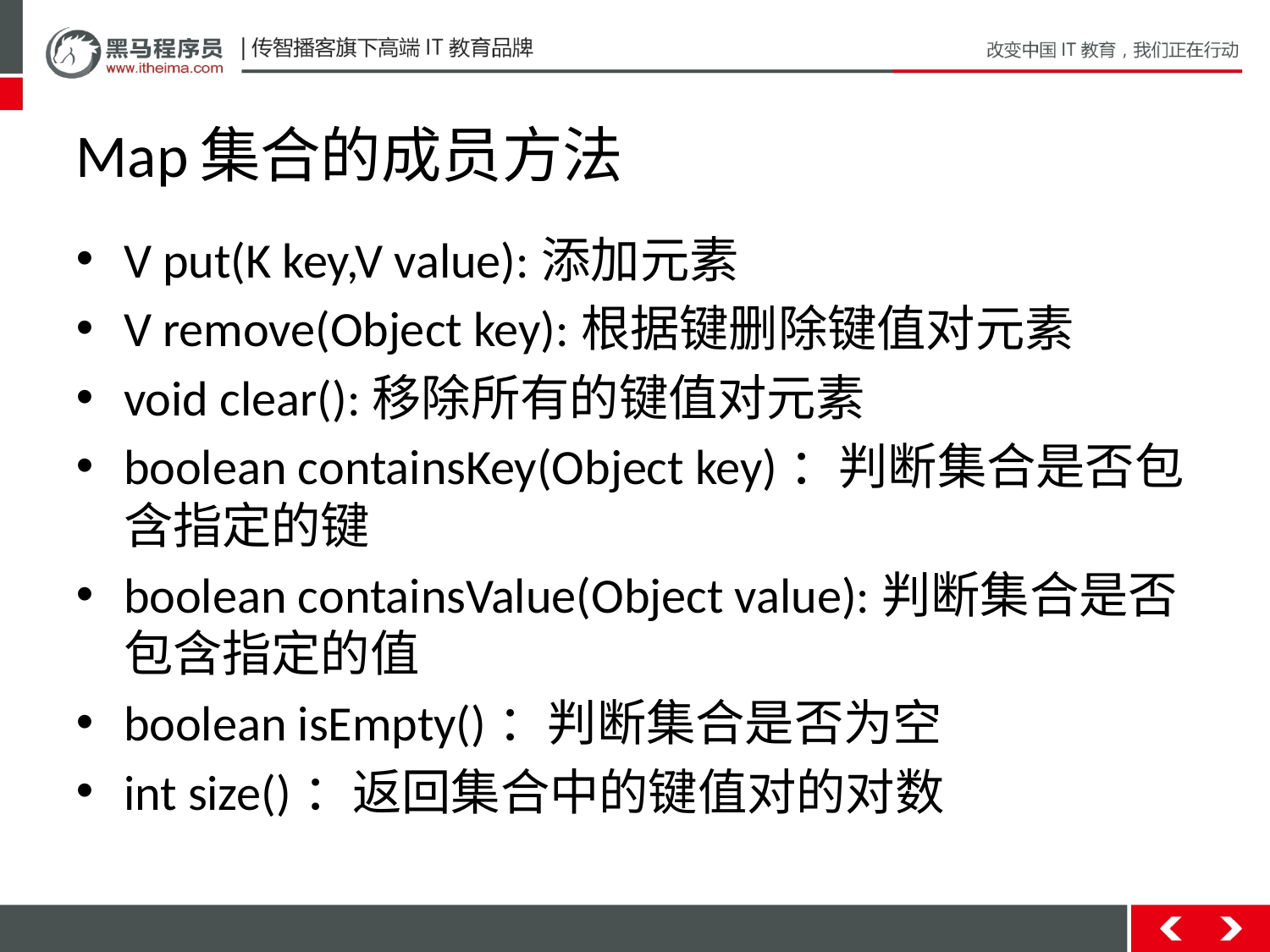

# Map集合的成员方法
V put(K key,V value):添加元素
V remove(Object key):根据键删除键值对元素
void clear():移除所有的键值对元素
boolean containsKey(Object key)：判断集合是否包含指定的键
boolean containsValue(Object value):判断集合是否包含指定的值
boolean isEmpty()：判断集合是否为空
int size()：返回集合中的键值对的对数